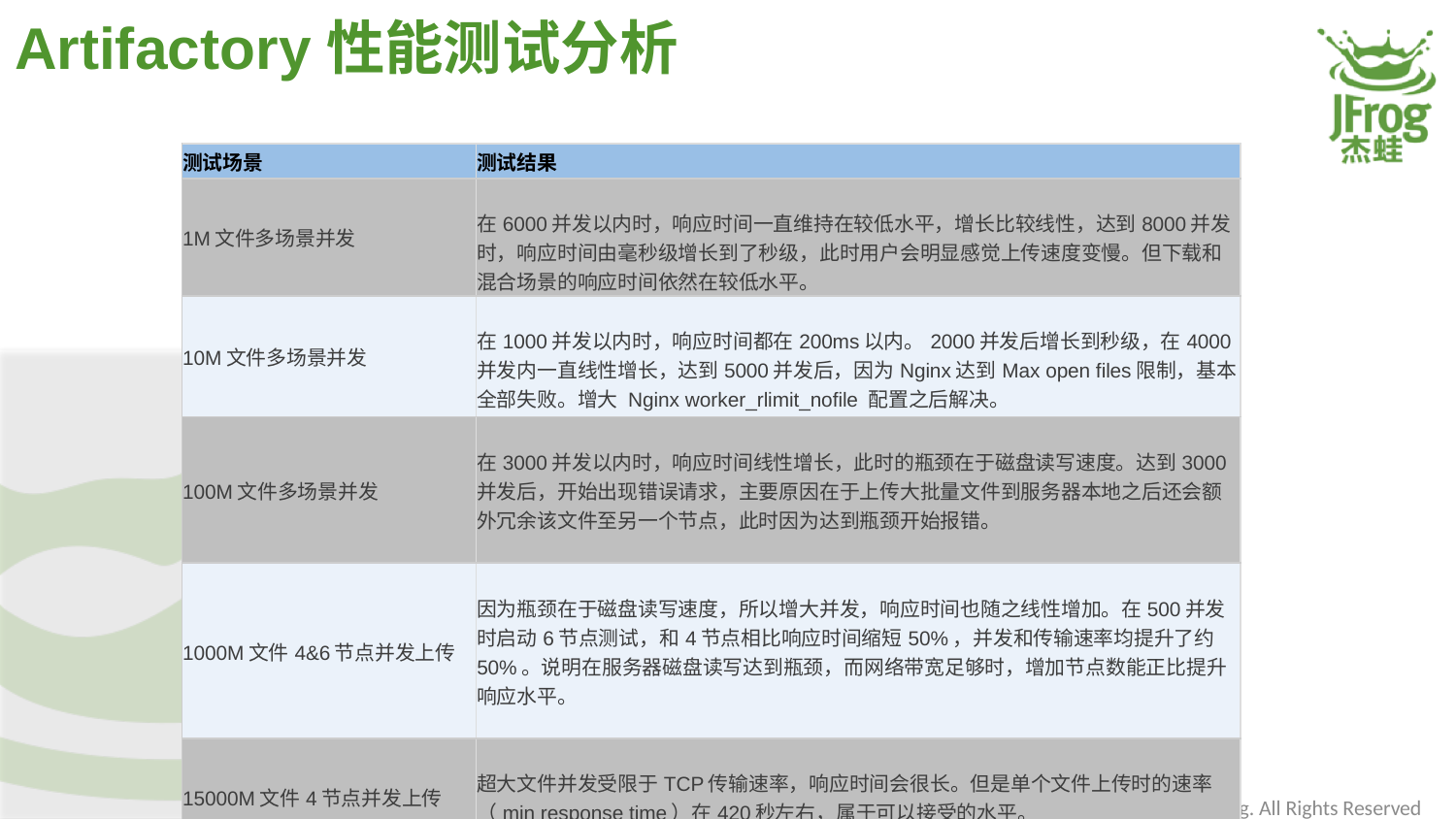

# Artifactory性能测试分析
| 测试场景 | 测试结果 |
| --- | --- |
| 1M文件多场景并发 | 在6000并发以内时，响应时间一直维持在较低水平，增长比较线性，达到8000并发时，响应时间由毫秒级增长到了秒级，此时用户会明显感觉上传速度变慢。但下载和混合场景的响应时间依然在较低水平。 |
| 10M文件多场景并发 | 在1000并发以内时，响应时间都在200ms以内。2000并发后增长到秒级，在4000并发内一直线性增长，达到5000并发后，因为Nginx达到Max open files限制，基本全部失败。增大 Nginx worker\_rlimit\_nofile 配置之后解决。 |
| 100M文件多场景并发 | 在3000并发以内时，响应时间线性增长，此时的瓶颈在于磁盘读写速度。达到3000并发后，开始出现错误请求，主要原因在于上传大批量文件到服务器本地之后还会额外冗余该文件至另一个节点，此时因为达到瓶颈开始报错。 |
| 1000M文件4&6节点并发上传 | 因为瓶颈在于磁盘读写速度，所以增大并发，响应时间也随之线性增加。在500并发时启动6节点测试，和4节点相比响应时间缩短50%，并发和传输速率均提升了约50%。说明在服务器磁盘读写达到瓶颈，而网络带宽足够时，增加节点数能正比提升响应水平。 |
| 15000M文件4节点并发上传 | 超大文件并发受限于TCP传输速率，响应时间会很长。但是单个文件上传时的速率（min response time）在420秒左右，属于可以接受的水平。 |
Copyright © 2021 JFrog. All Rights Reserved